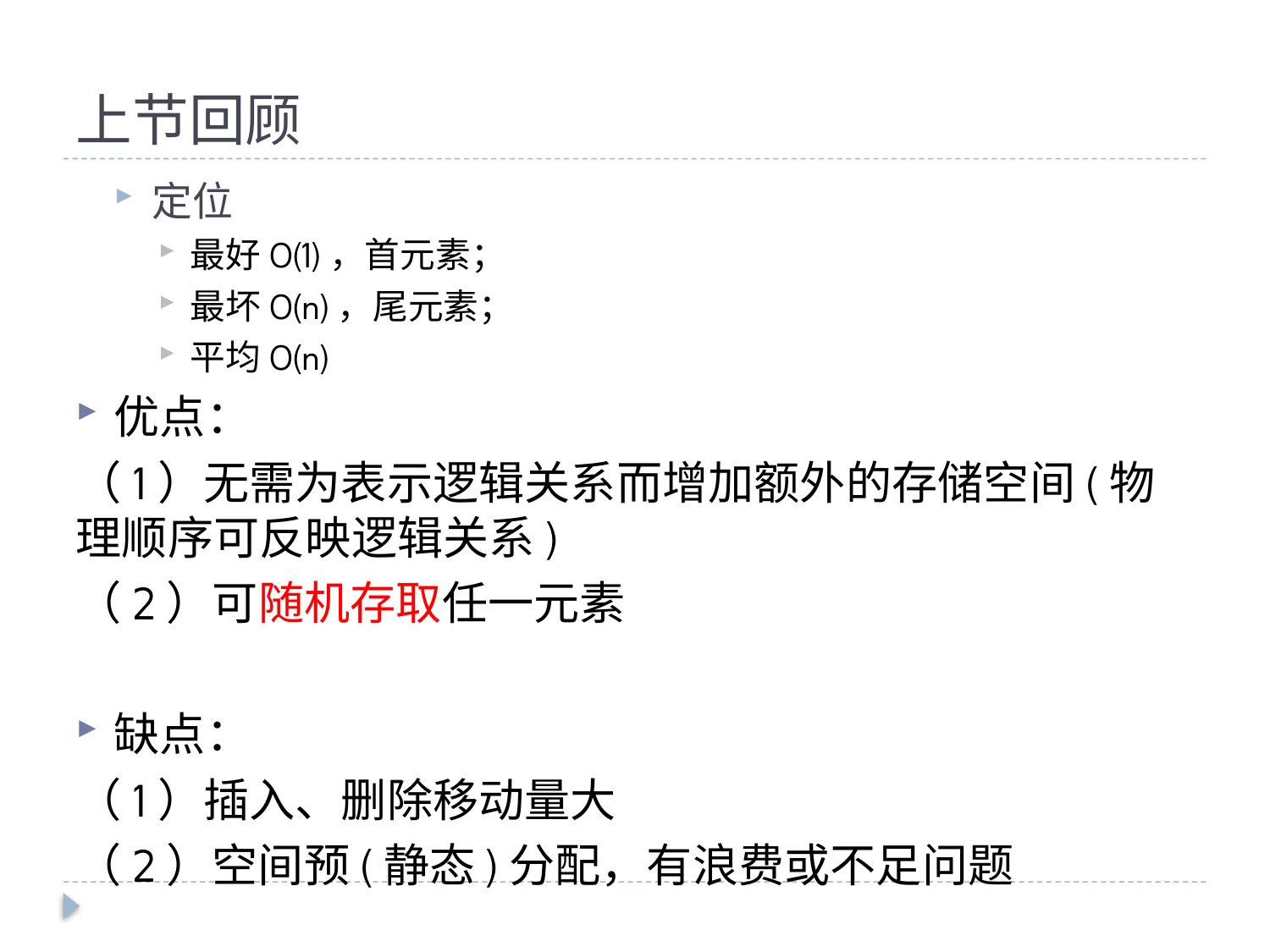

# 上节回顾
定位
最好O(1)，首元素；
最坏O(n)，尾元素；
平均O(n)
优点：
（1）无需为表示逻辑关系而增加额外的存储空间(物理顺序可反映逻辑关系)
（2）可随机存取任一元素

缺点：
（1）插入、删除移动量大
（2）空间预(静态)分配，有浪费或不足问题